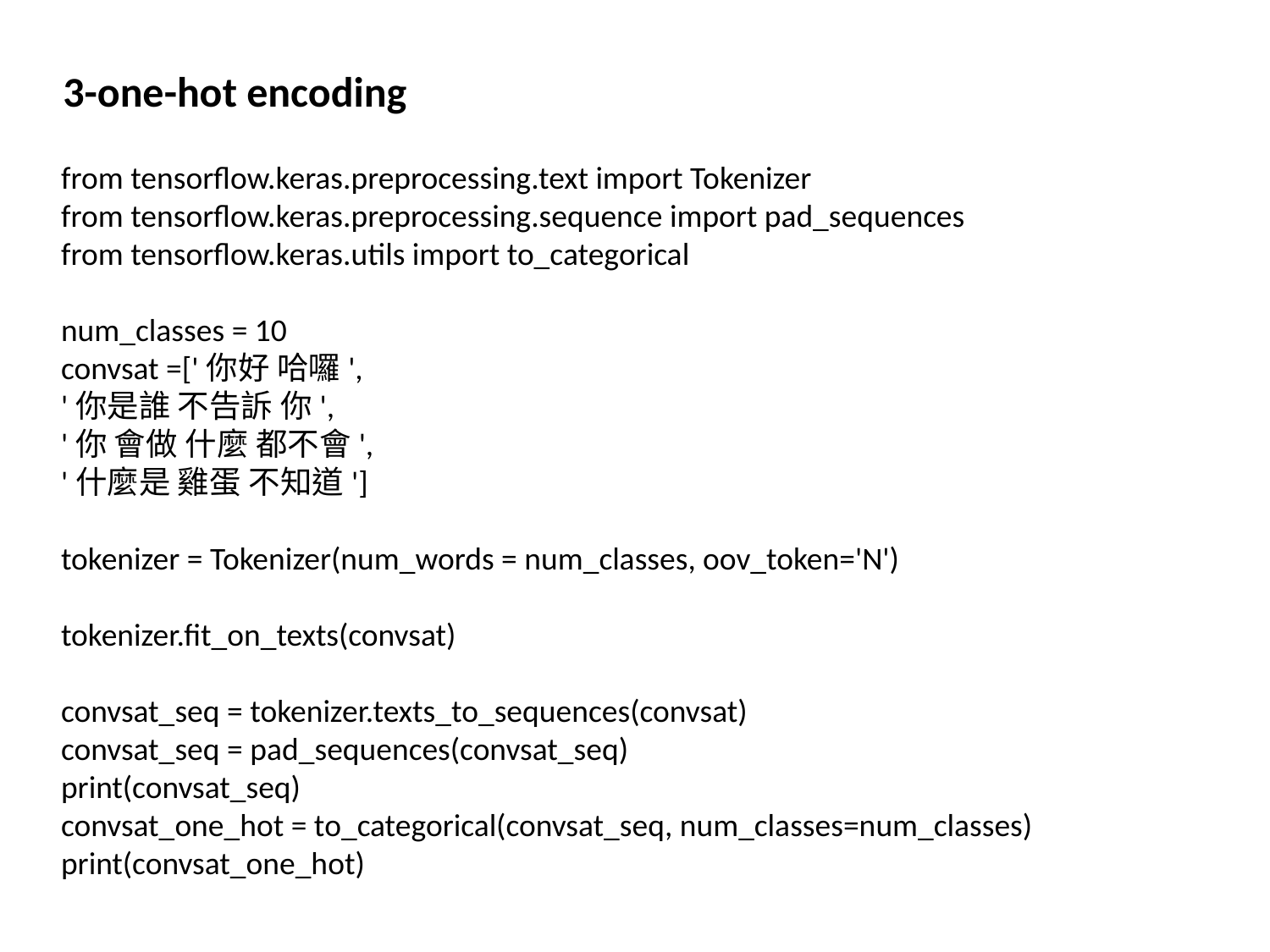

3-one-hot encoding
from tensorflow.keras.preprocessing.text import Tokenizer
from tensorflow.keras.preprocessing.sequence import pad_sequences
from tensorflow.keras.utils import to_categorical

num_classes = 10
convsat =['你好 哈囉',
'你是誰 不告訴 你',
'你 會做 什麼 都不會',
'什麼是 雞蛋 不知道']

tokenizer = Tokenizer(num_words = num_classes, oov_token='N')

tokenizer.fit_on_texts(convsat)

convsat_seq = tokenizer.texts_to_sequences(convsat)
convsat_seq = pad_sequences(convsat_seq)
print(convsat_seq)
convsat_one_hot = to_categorical(convsat_seq, num_classes=num_classes)
print(convsat_one_hot)